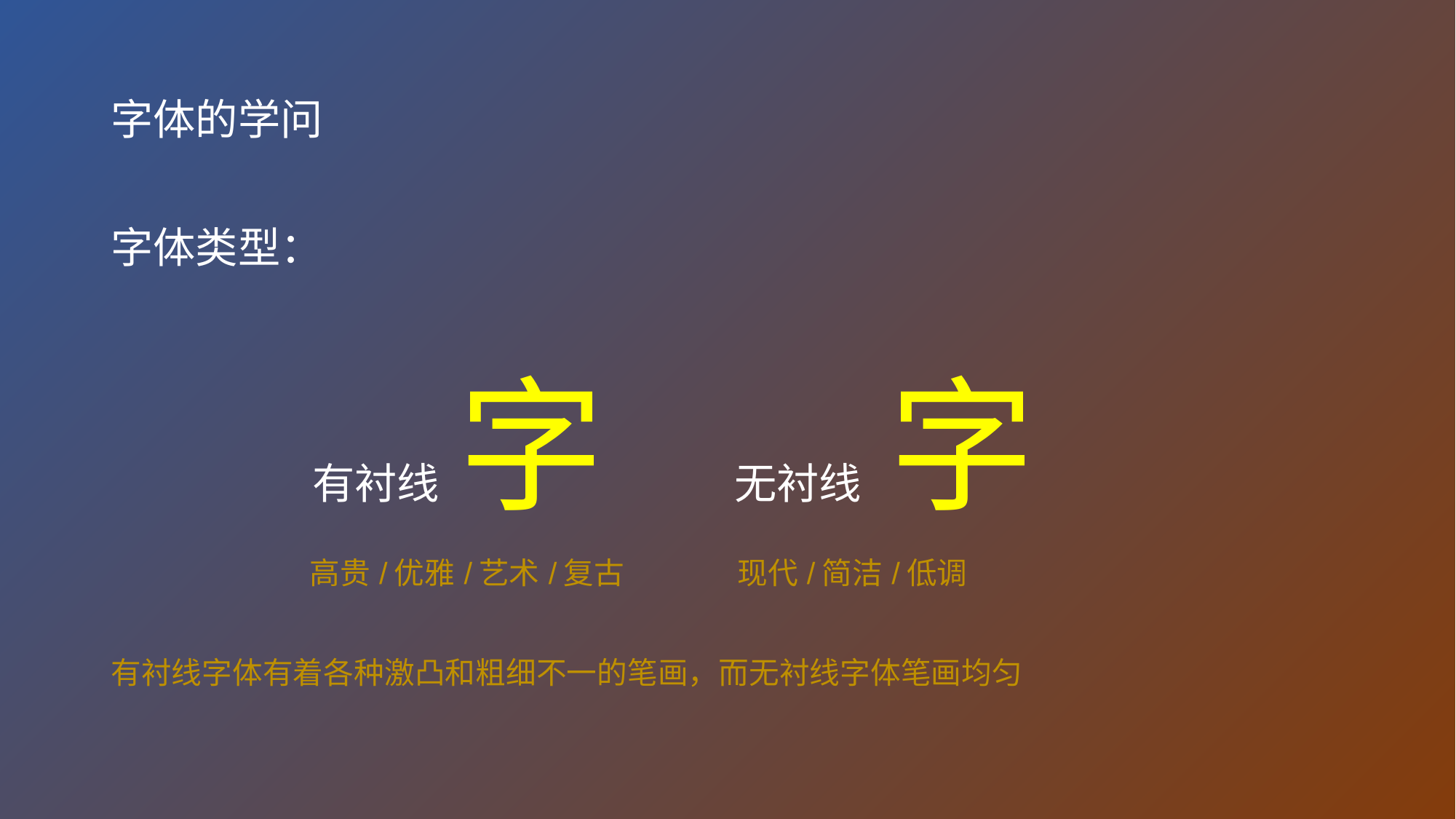

字体的学问

字体类型：

                    有衬线  字    无衬线   字
	            高贵/优雅/艺术/复古	            现代/简洁/低调

有衬线字体有着各种激凸和粗细不一的笔画，而无衬线字体笔画均匀